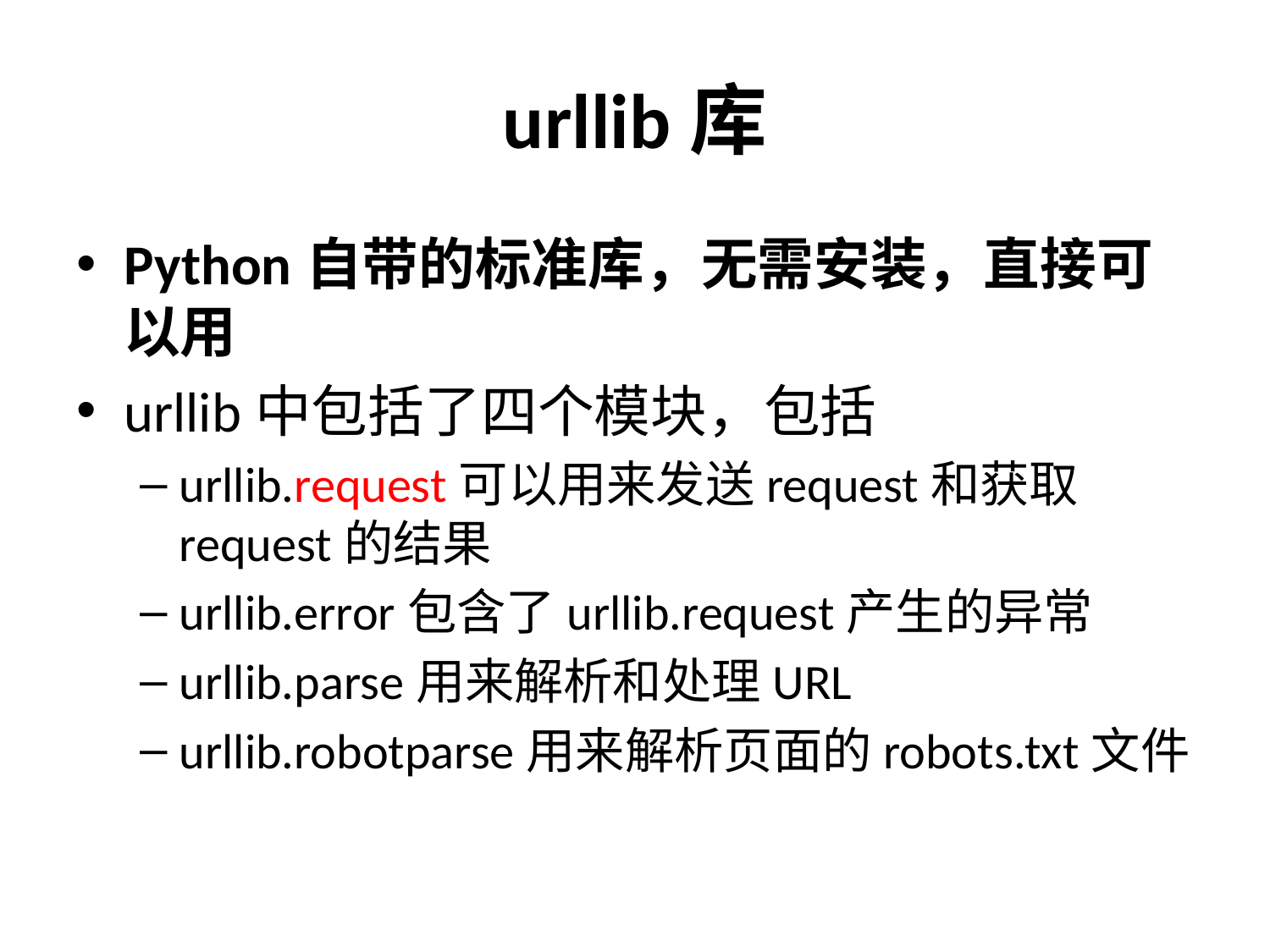

# urllib库
Python自带的标准库，无需安装，直接可以用
urllib中包括了四个模块，包括
urllib.request可以用来发送request和获取request的结果
urllib.error包含了urllib.request产生的异常
urllib.parse用来解析和处理URL
urllib.robotparse用来解析页面的robots.txt文件